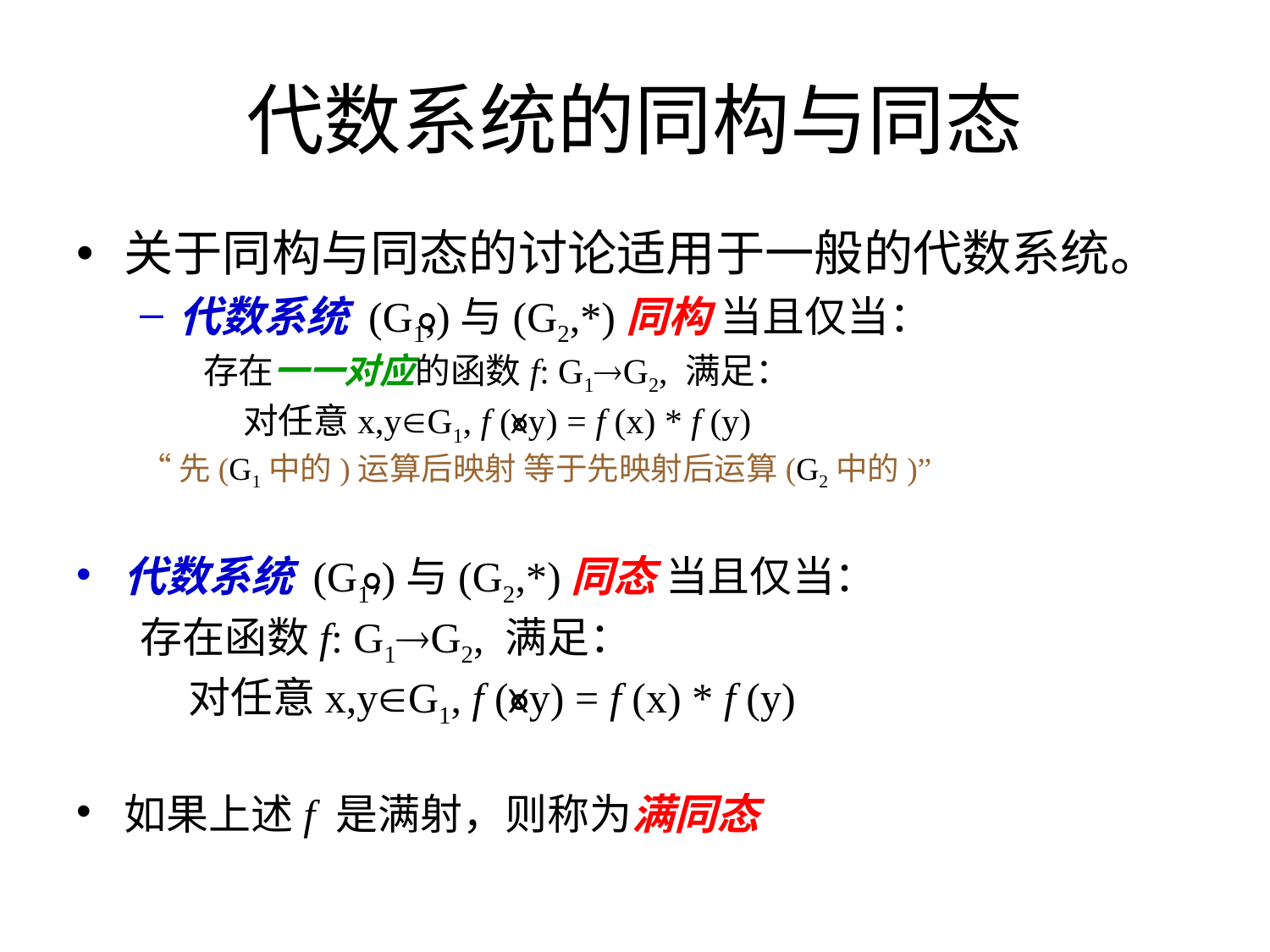

# 代数系统的同构与同态
关于同构与同态的讨论适用于一般的代数系统。
代数系统 (G1,⃘)与(G2,*)同构 当且仅当：
存在一一对应的函数f: G1→G2, 满足：
    对任意x,y∈G1, f (x⃘y) = f (x) * f (y)
“先(G1中的)运算后映射 等于先映射后运算(G2中的)”

代数系统 (G1,⃘)与(G2,*)同态 当且仅当：
存在函数f: G1→G2, 满足：
    对任意x,y∈G1, f (x⃘y) = f (x) * f (y)

如果上述f 是满射，则称为满同态